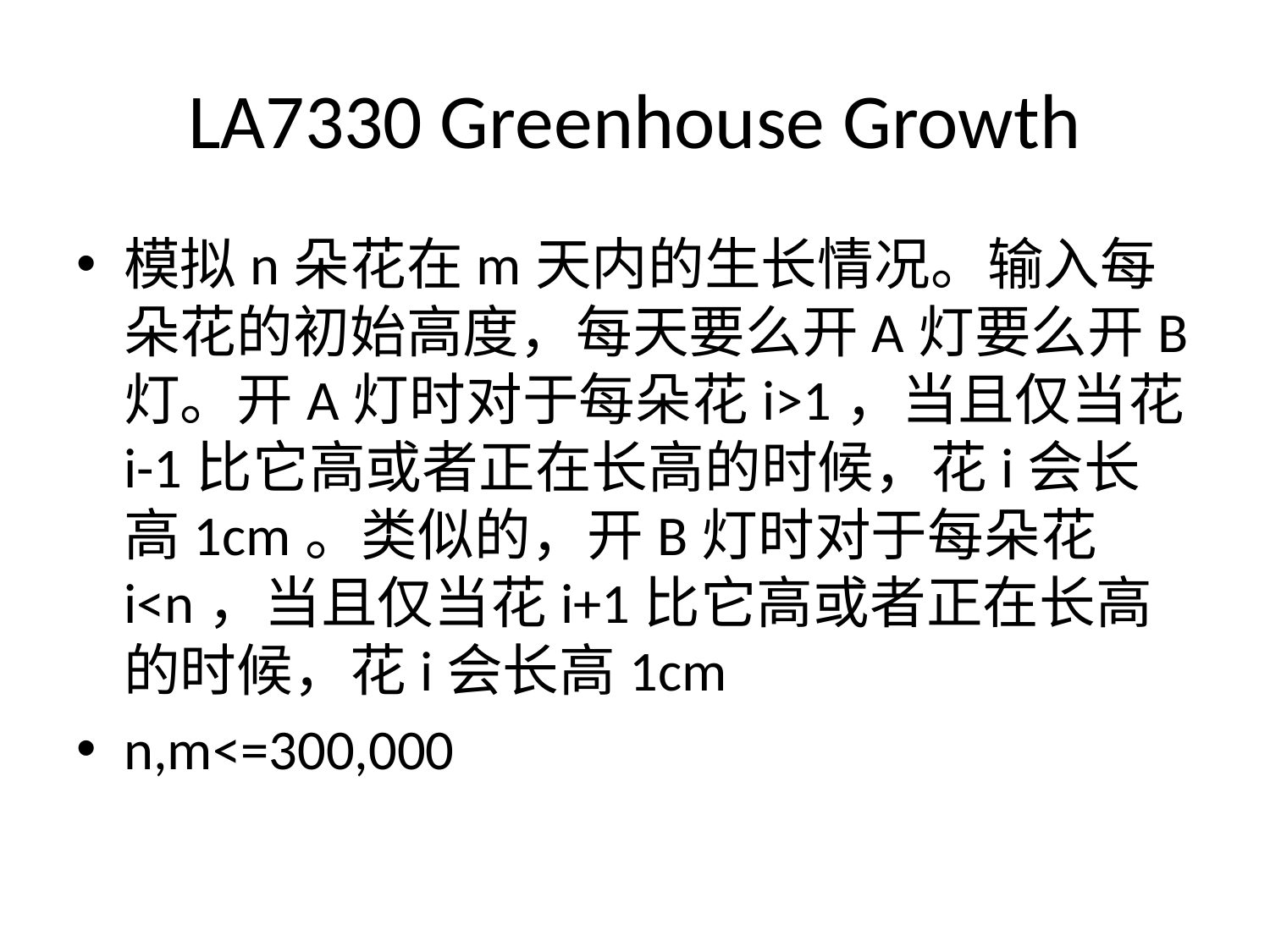

# LA7330 Greenhouse Growth
模拟n朵花在m天内的生长情况。输入每朵花的初始高度，每天要么开A灯要么开B灯。开A灯时对于每朵花i>1，当且仅当花i-1比它高或者正在长高的时候，花i会长高1cm。类似的，开B灯时对于每朵花i<n，当且仅当花i+1比它高或者正在长高的时候，花i会长高1cm
n,m<=300,000